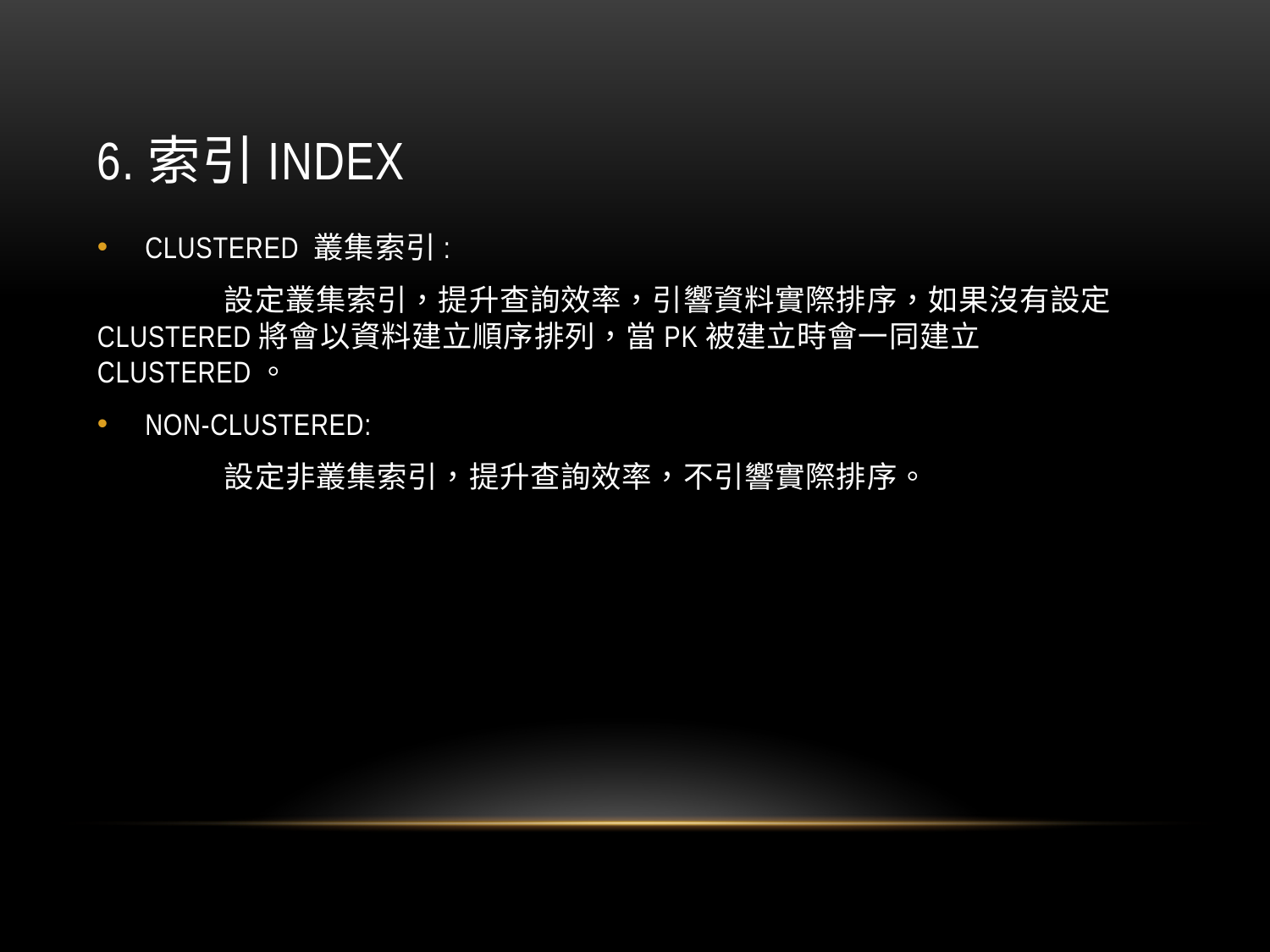

# 6.索引INDEX
CLUSTERED 叢集索引:
	設定叢集索引，提升查詢效率，引響資料實際排序，如果沒有設定	CLUSTERED將會以資料建立順序排列，當PK被建立時會一同建立	CLUSTERED。
NON-CLUSTERED:
	設定非叢集索引，提升查詢效率，不引響實際排序。